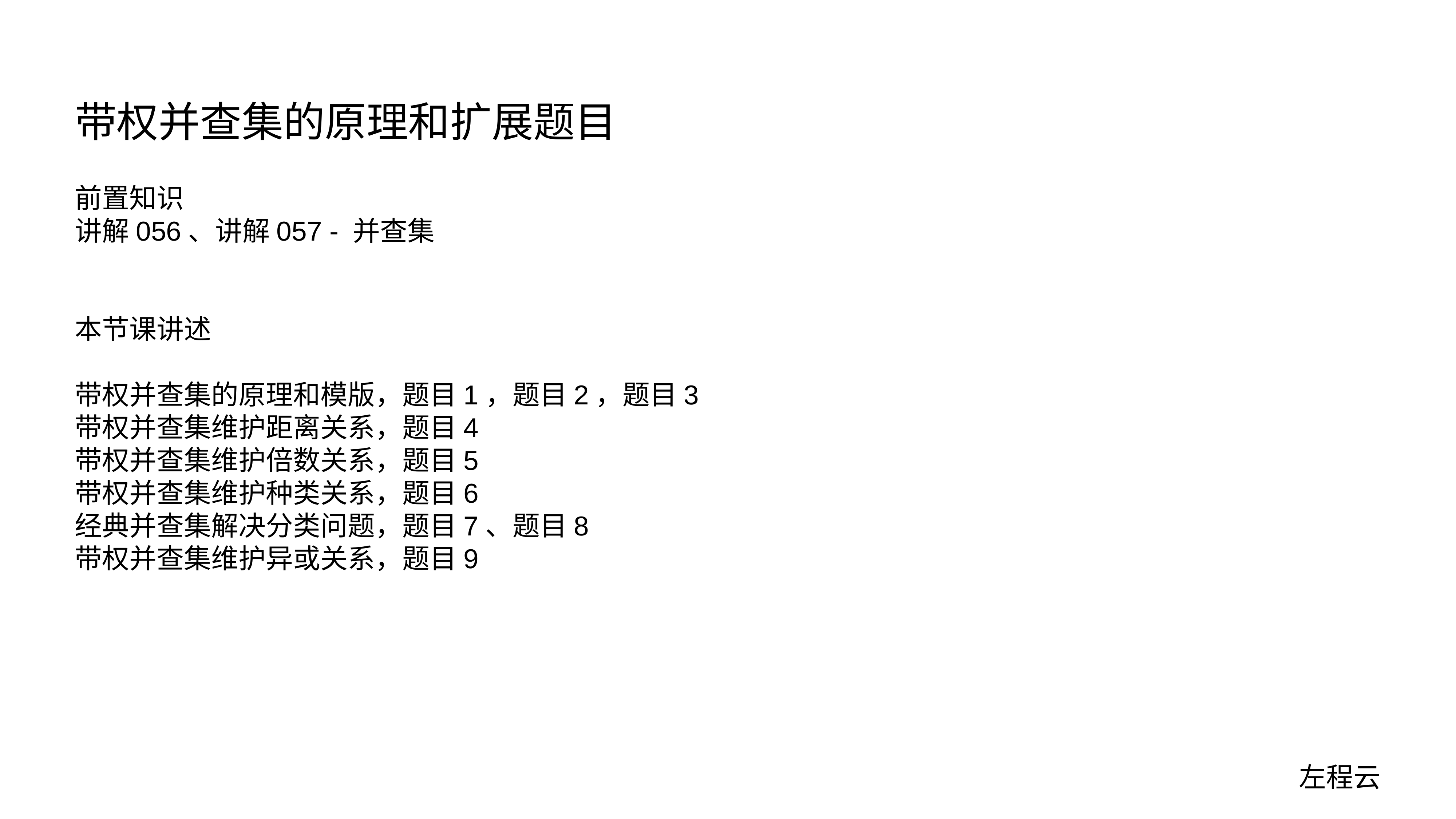

# 带权并查集的原理和扩展题目
前置知识
讲解056、讲解057 - 并查集

本节课讲述

带权并查集的原理和模版，题目1，题目2，题目3
带权并查集维护距离关系，题目4
带权并查集维护倍数关系，题目5
带权并查集维护种类关系，题目6
经典并查集解决分类问题，题目7、题目8
带权并查集维护异或关系，题目9
左程云